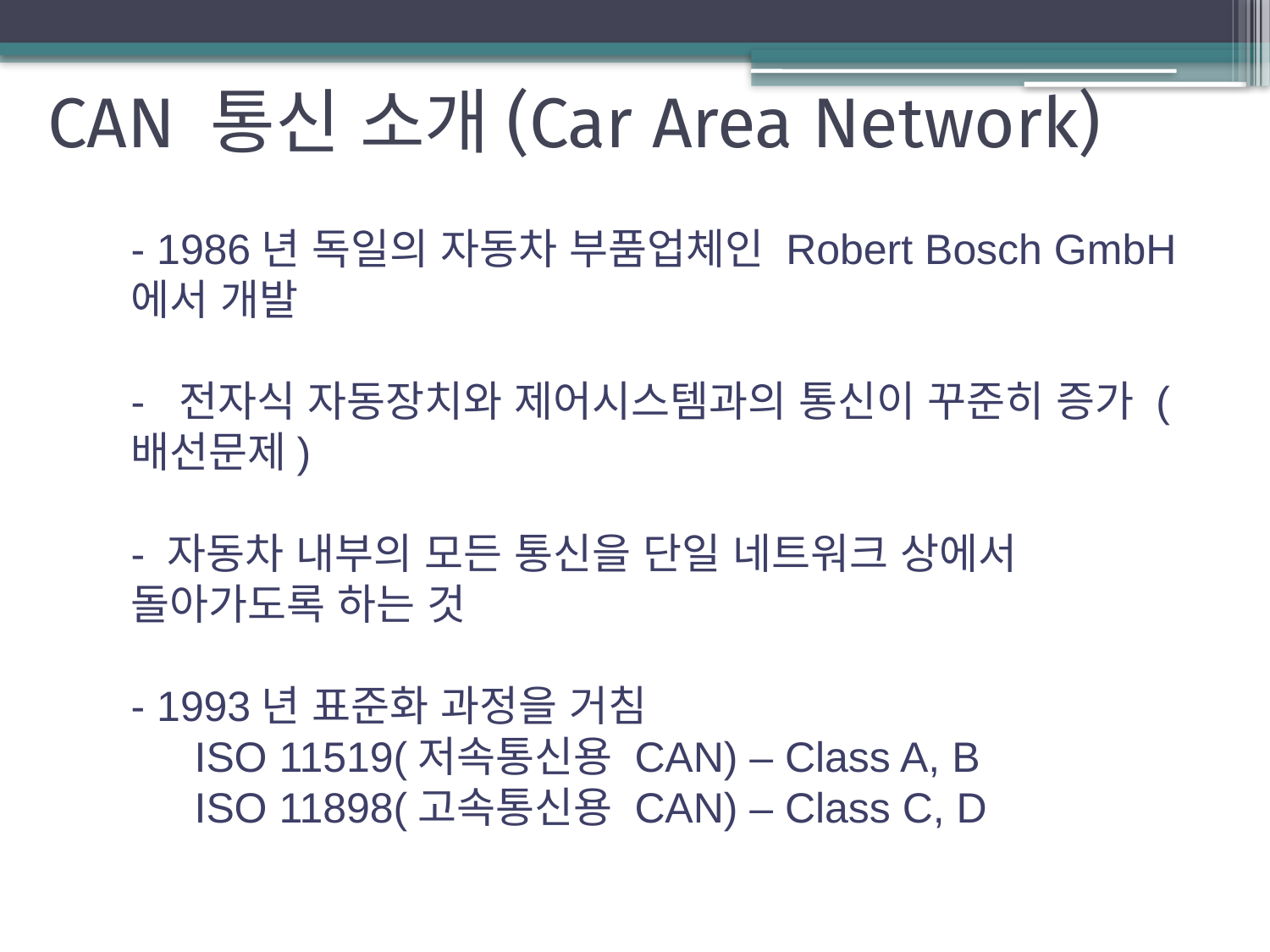

# CAN 통신 소개(Car Area Network)
- 1986년 독일의 자동차 부품업체인 Robert Bosch GmbH에서 개발

-  전자식 자동장치와 제어시스템과의 통신이 꾸준히 증가 (배선문제)

- 자동차 내부의 모든 통신을 단일 네트워크 상에서 돌아가도록 하는 것

- 1993년 표준화 과정을 거침
ISO 11519(저속통신용 CAN) – Class A, B
ISO 11898(고속통신용 CAN) – Class C, D